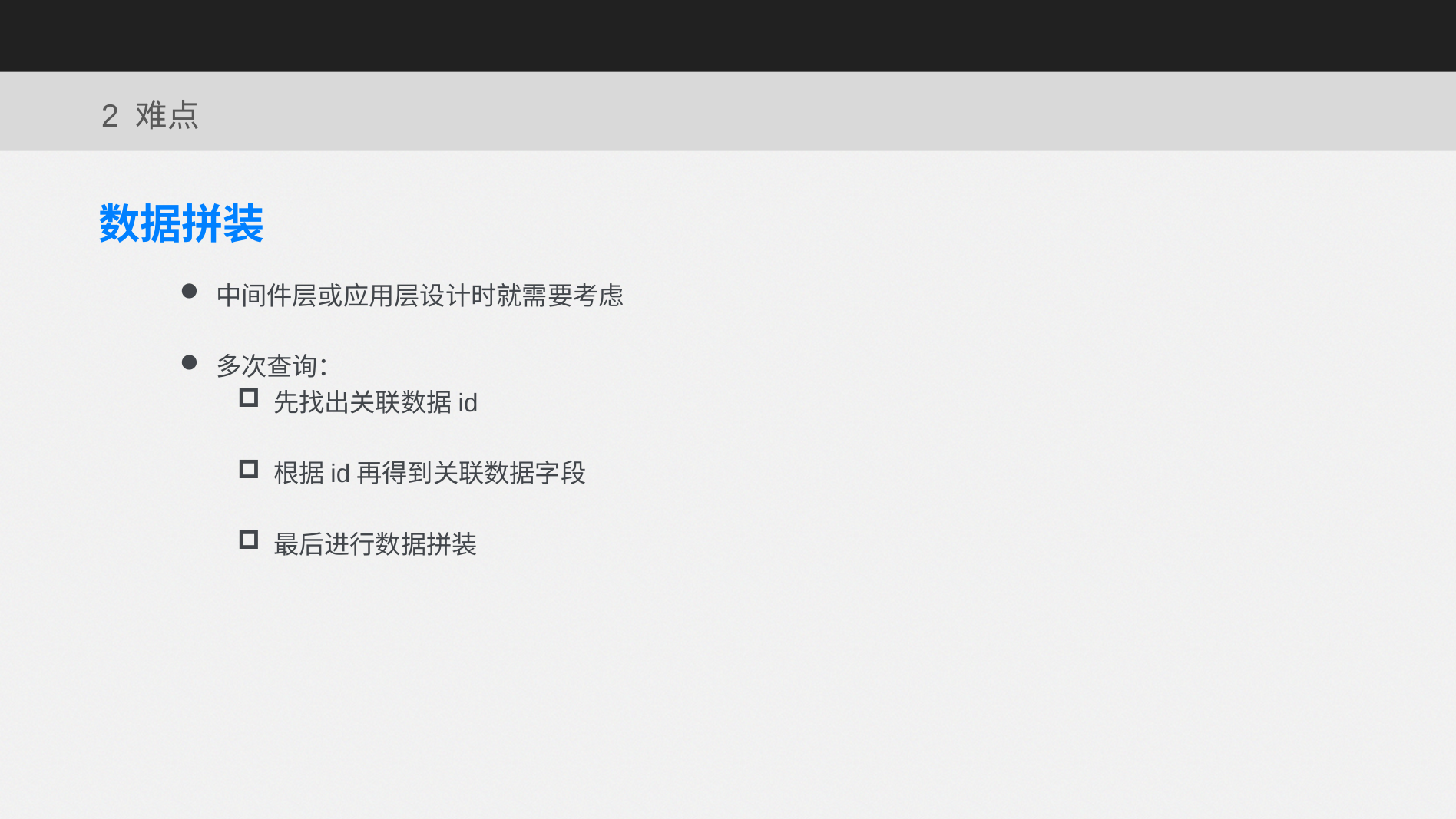

2 难点

数据拼装
中间件层或应用层设计时就需要考虑

多次查询：
先找出关联数据id

根据id再得到关联数据字段

最后进行数据拼装